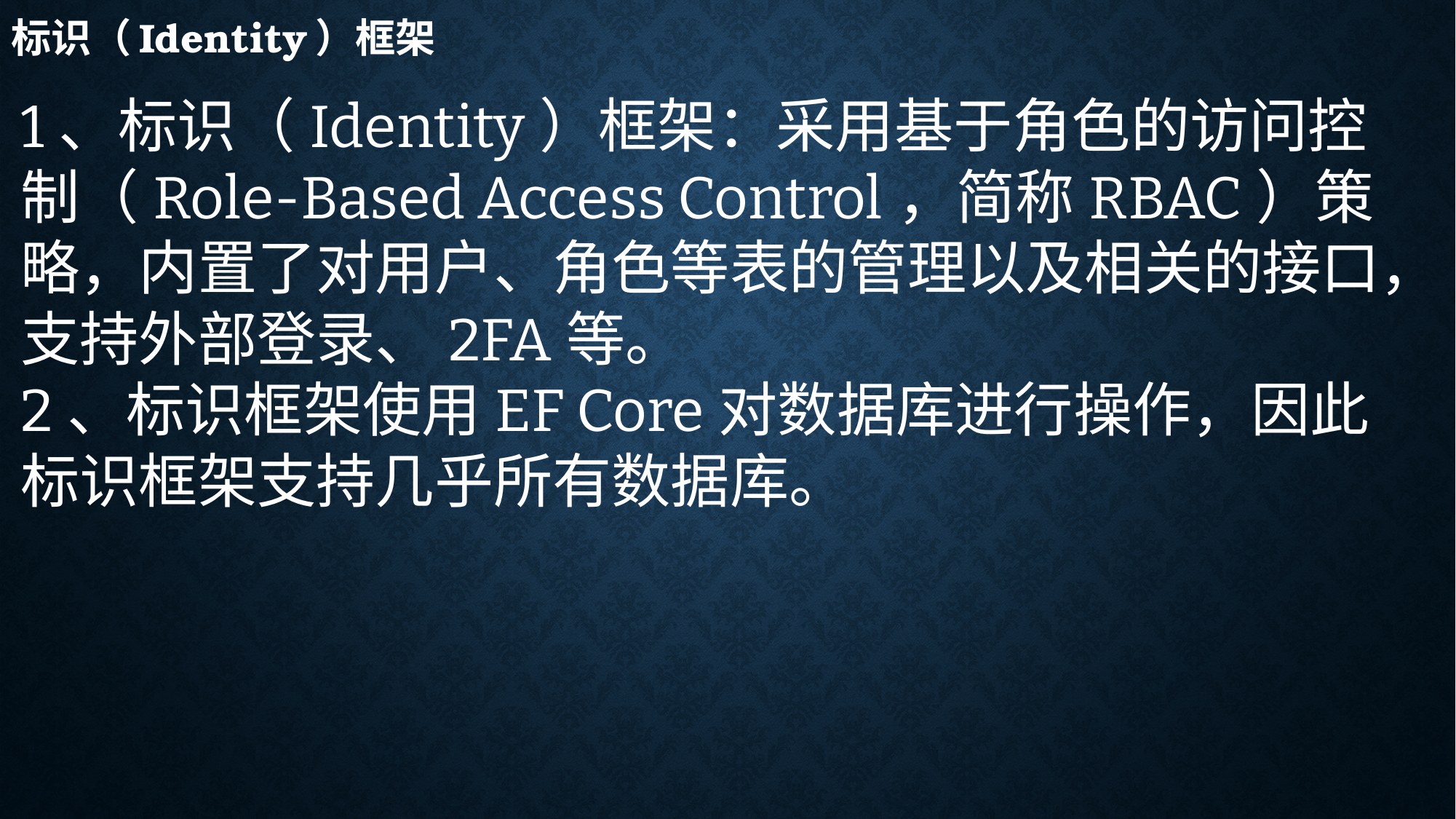

# 标识（Identity）框架
1、标识（Identity）框架：采用基于角色的访问控制（Role-Based Access Control，简称RBAC）策略，内置了对用户、角色等表的管理以及相关的接口，支持外部登录、2FA等。
2、标识框架使用EF Core对数据库进行操作，因此标识框架支持几乎所有数据库。